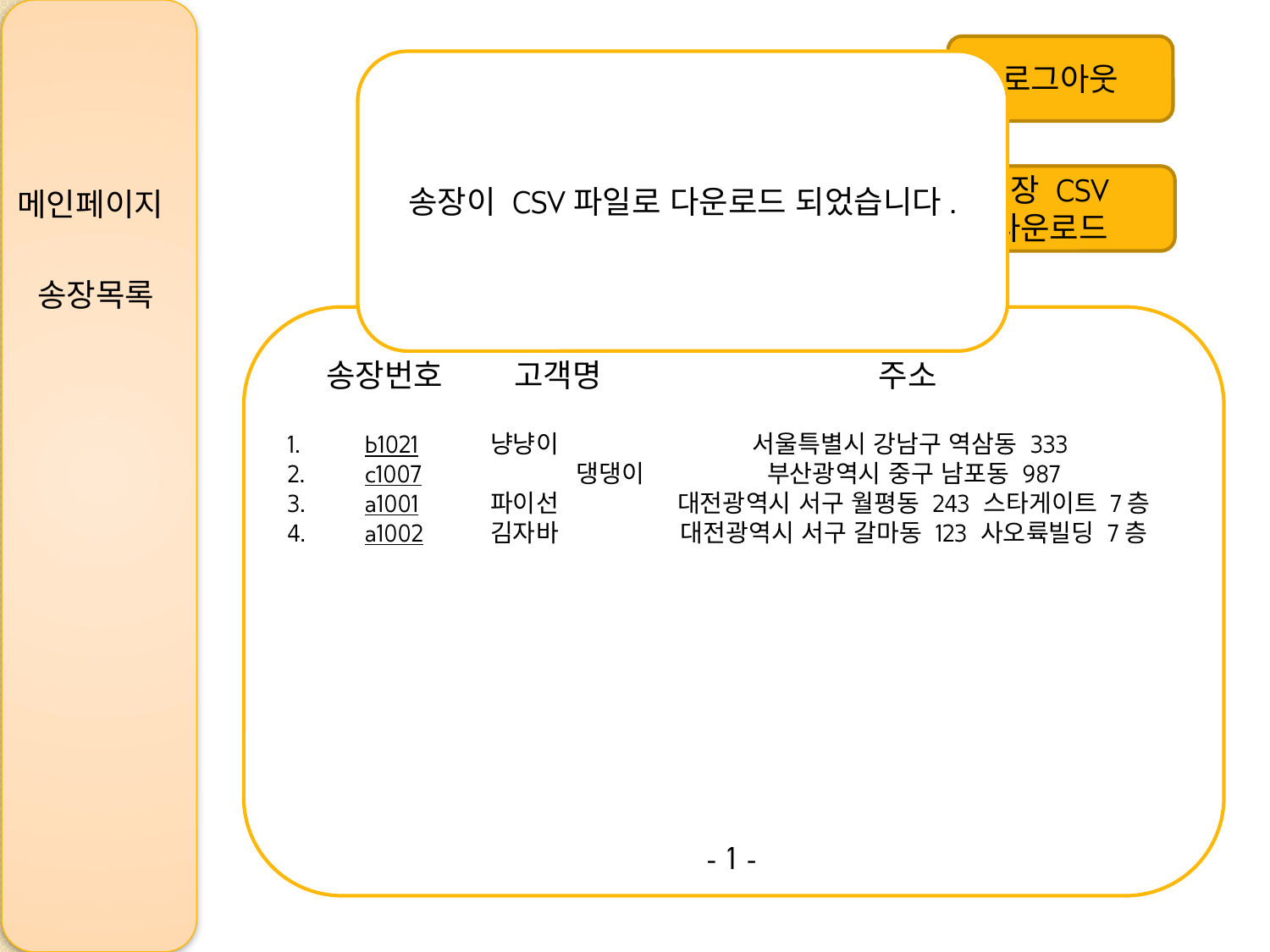

로그아웃
송장이 CSV파일로 다운로드 되었습니다.
송장 CSV
다운로드
메인페이지
송장목록

송장번호        고객명		     주소
    b1021	   냥냥이
    c1007                    댕댕이
    a1001	   파이선
    a1002   	   김자바
서울특별시 강남구 역삼동 333
부산광역시 중구 남포동 987
대전광역시 서구 월평동 243 스타게이트 7층
대전광역시 서구 갈마동 123 사오륙빌딩 7층

- 1 -